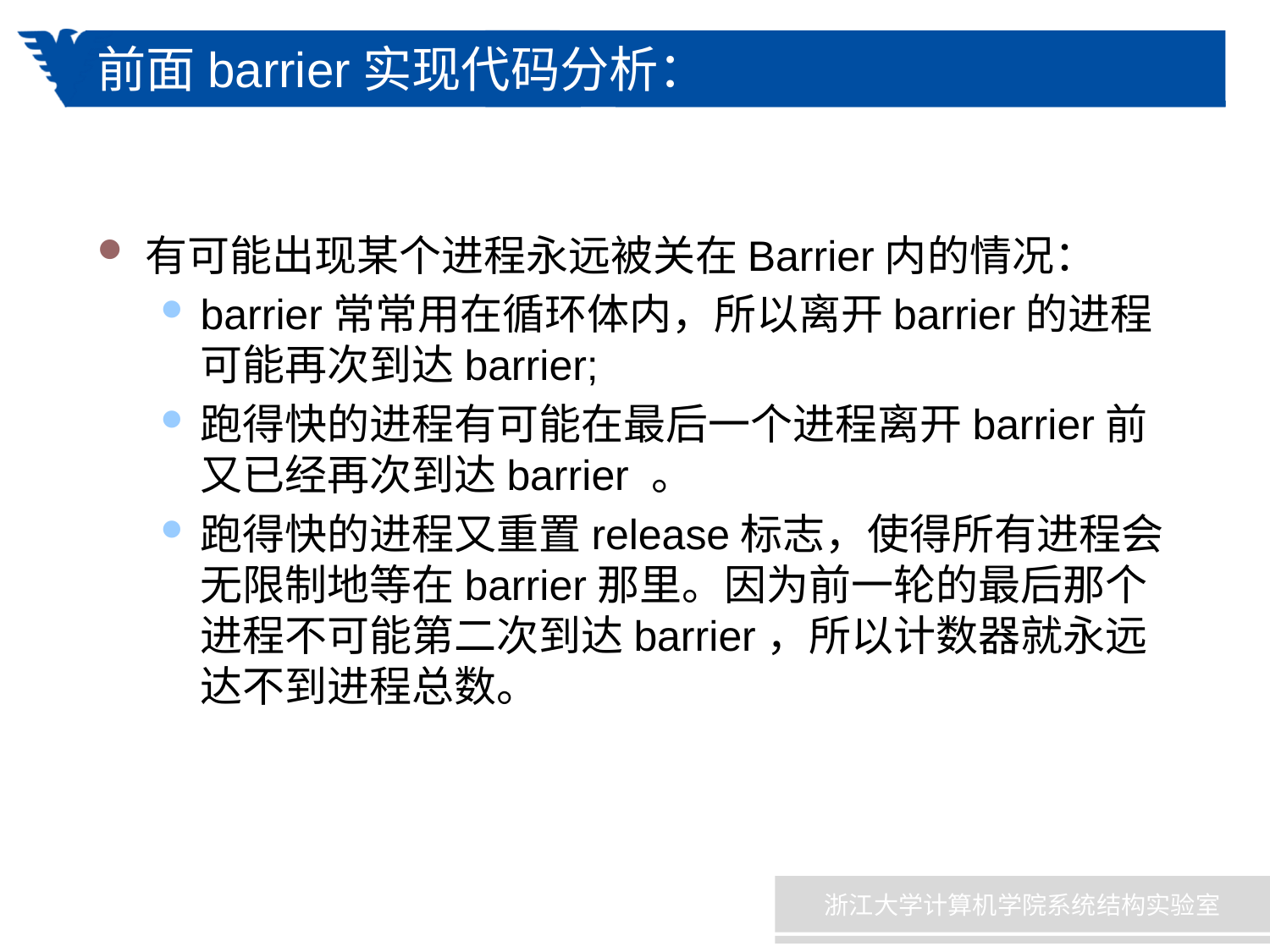

# 前面barrier实现代码分析：
有可能出现某个进程永远被关在Barrier内的情况：
barrier常常用在循环体内，所以离开barrier的进程可能再次到达barrier;
跑得快的进程有可能在最后一个进程离开barrier前又已经再次到达barrier 。
跑得快的进程又重置release标志，使得所有进程会无限制地等在barrier那里。因为前一轮的最后那个进程不可能第二次到达barrier，所以计数器就永远达不到进程总数。